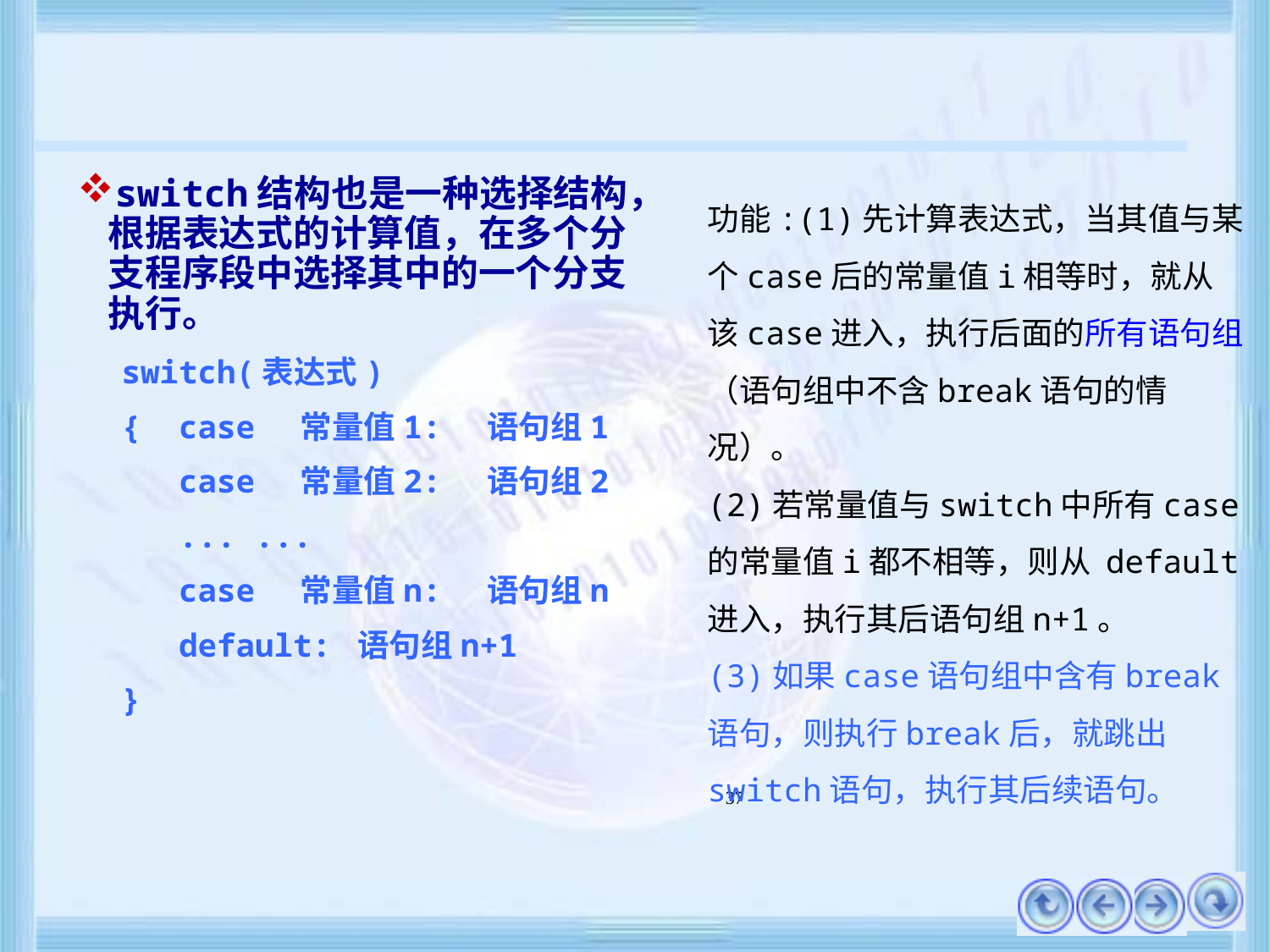

#
switch结构也是一种选择结构，根据表达式的计算值，在多个分支程序段中选择其中的一个分支执行。
switch(表达式)
{  case  常量值1:  语句组1
   case  常量值2:  语句组2
   ... ...
   case  常量值n:  语句组n
   default: 语句组n+1
}
功能:(1)先计算表达式，当其值与某个case后的常量值i相等时，就从该case进入，执行后面的所有语句组（语句组中不含break语句的情况）。
(2)若常量值与switch中所有case的常量值i都不相等，则从 default进入，执行其后语句组n+1。
(3)如果case语句组中含有break语句，则执行break后，就跳出switch语句，执行其后续语句。

37